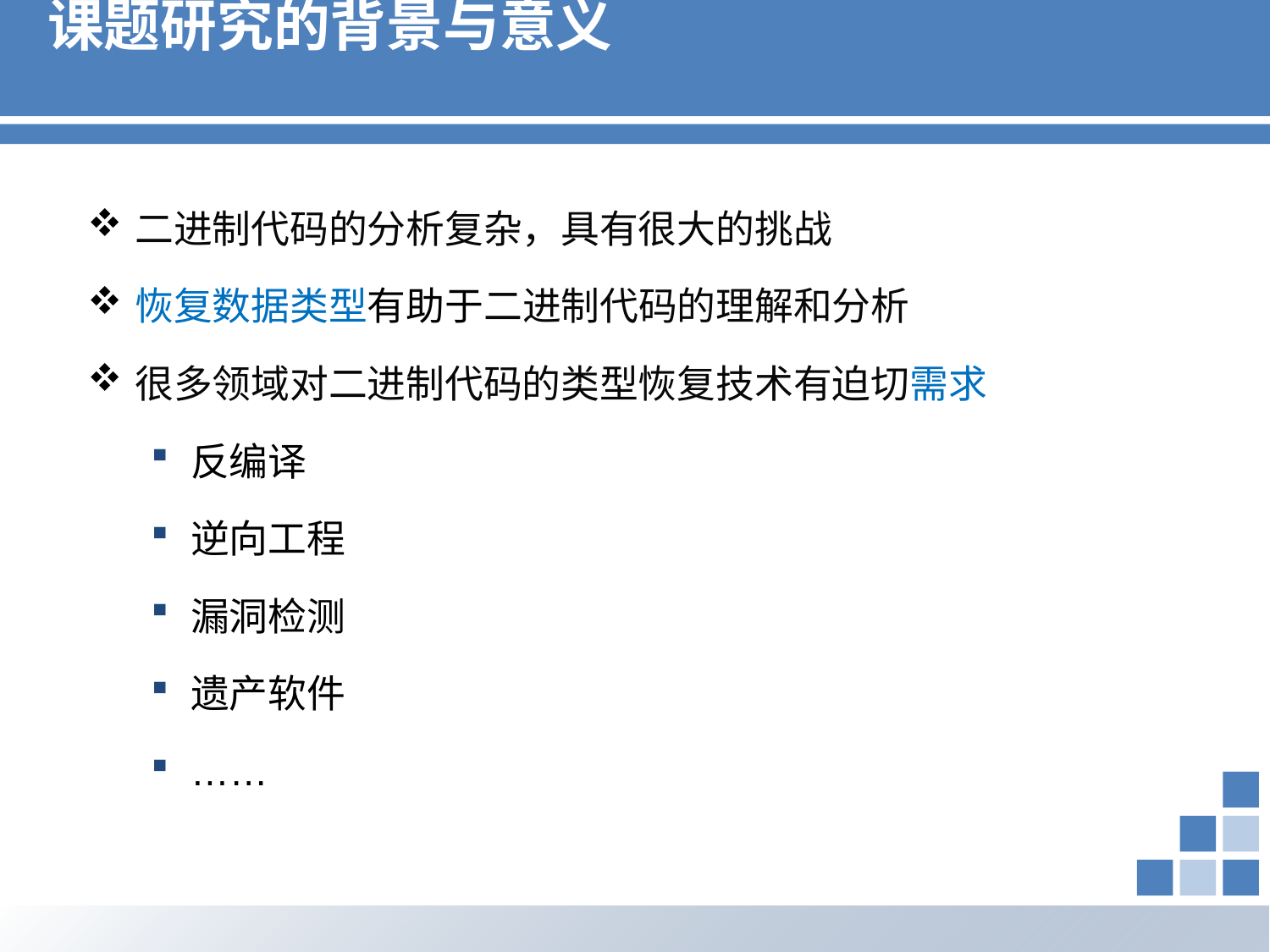

# 课题研究的背景与意义

二进制代码的分析复杂，具有很大的挑战
恢复数据类型有助于二进制代码的理解和分析
很多领域对二进制代码的类型恢复技术有迫切需求
反编译
逆向工程
漏洞检测
遗产软件
……